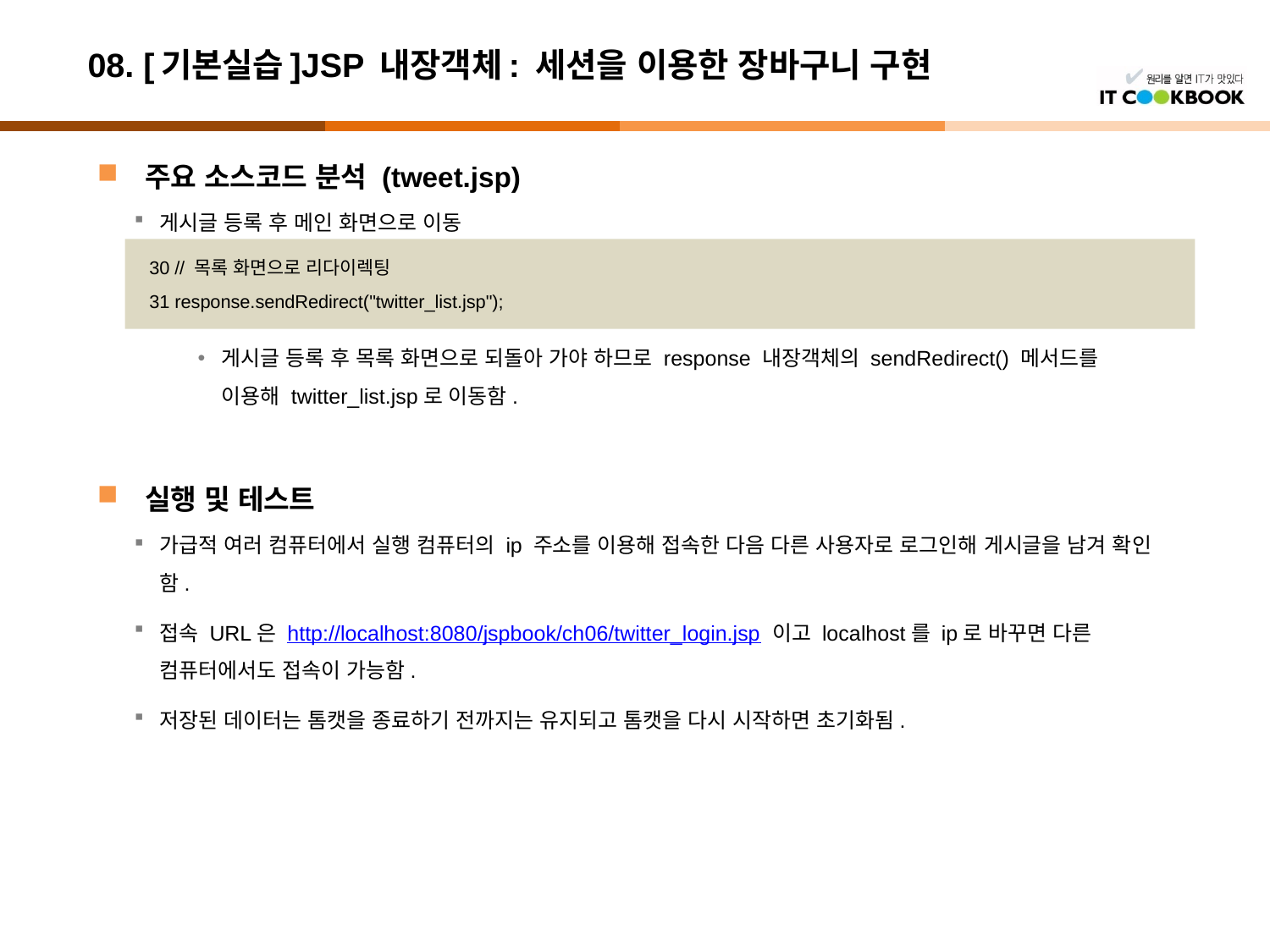

# 08. [기본실습]JSP 내장객체: 세션을 이용한 장바구니 구현
주요 소스코드 분석 (tweet.jsp)
게시글 등록 후 메인 화면으로 이동

게시글 등록 후 목록 화면으로 되돌아 가야 하므로 response 내장객체의 sendRedirect() 메서드를 이용해 twitter_list.jsp로 이동함.

실행 및 테스트
가급적 여러 컴퓨터에서 실행 컴퓨터의 ip 주소를 이용해 접속한 다음 다른 사용자로 로그인해 게시글을 남겨 확인 함.
접속 URL은 http://localhost:8080/jspbook/ch06/twitter_login.jsp 이고 localhost를 ip로 바꾸면 다른 컴퓨터에서도 접속이 가능함.
저장된 데이터는 톰캣을 종료하기 전까지는 유지되고 톰캣을 다시 시작하면 초기화됨.

30 // 목록 화면으로 리다이렉팅
31 response.sendRedirect("twitter_list.jsp");